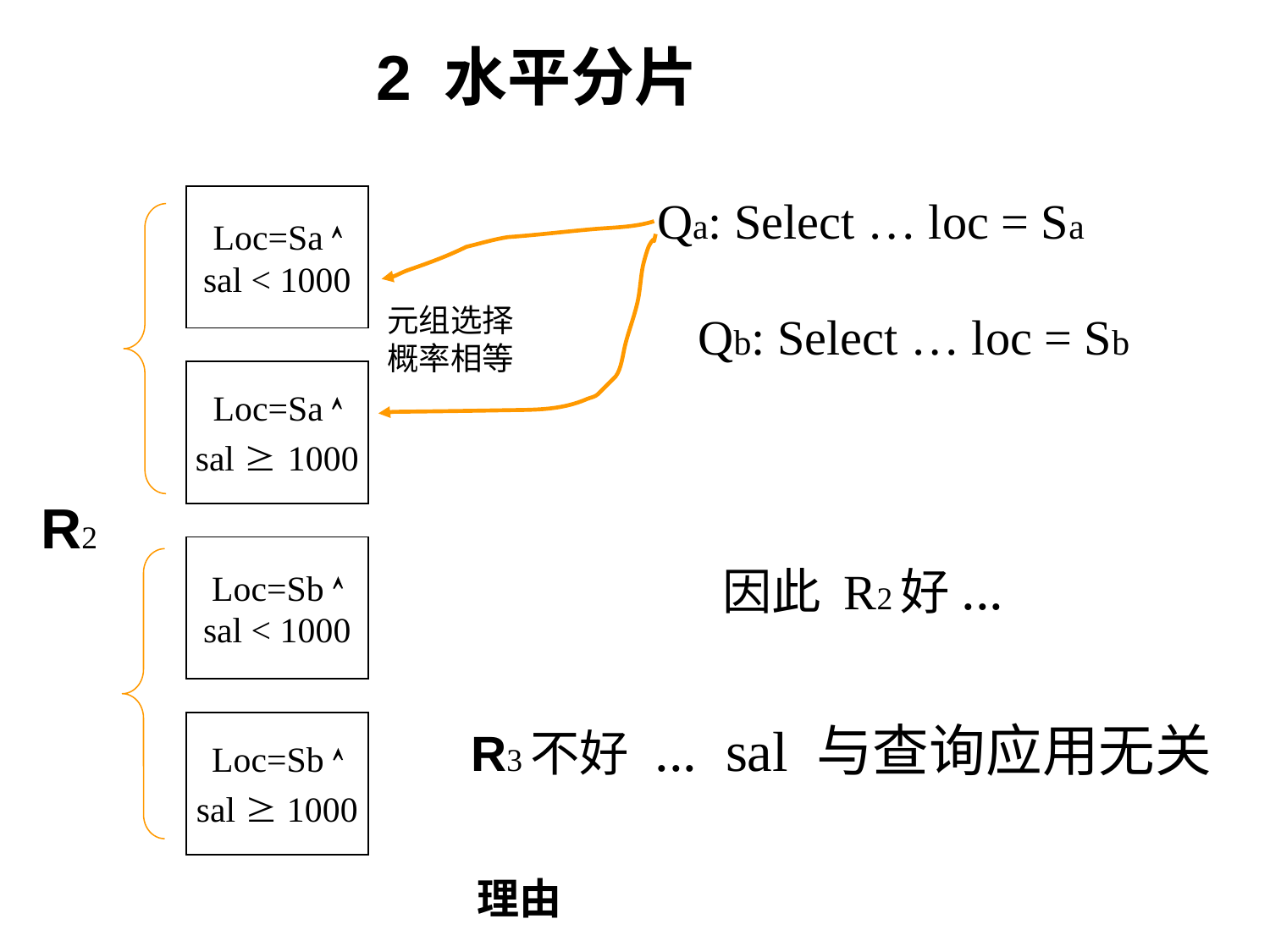

2 水平分片

Qa: Select … loc = Sa
Loc=Sa ∧
sal < 1000

元组选择
概率相等
Qb: Select … loc = Sb
Loc=Sa ∧
sal ≥ 1000
R2
Loc=Sb ∧
sal < 1000
因此 R2好...

R3不好 ...  sal 与查询应用无关
Loc=Sb ∧
sal ≥ 1000
理由